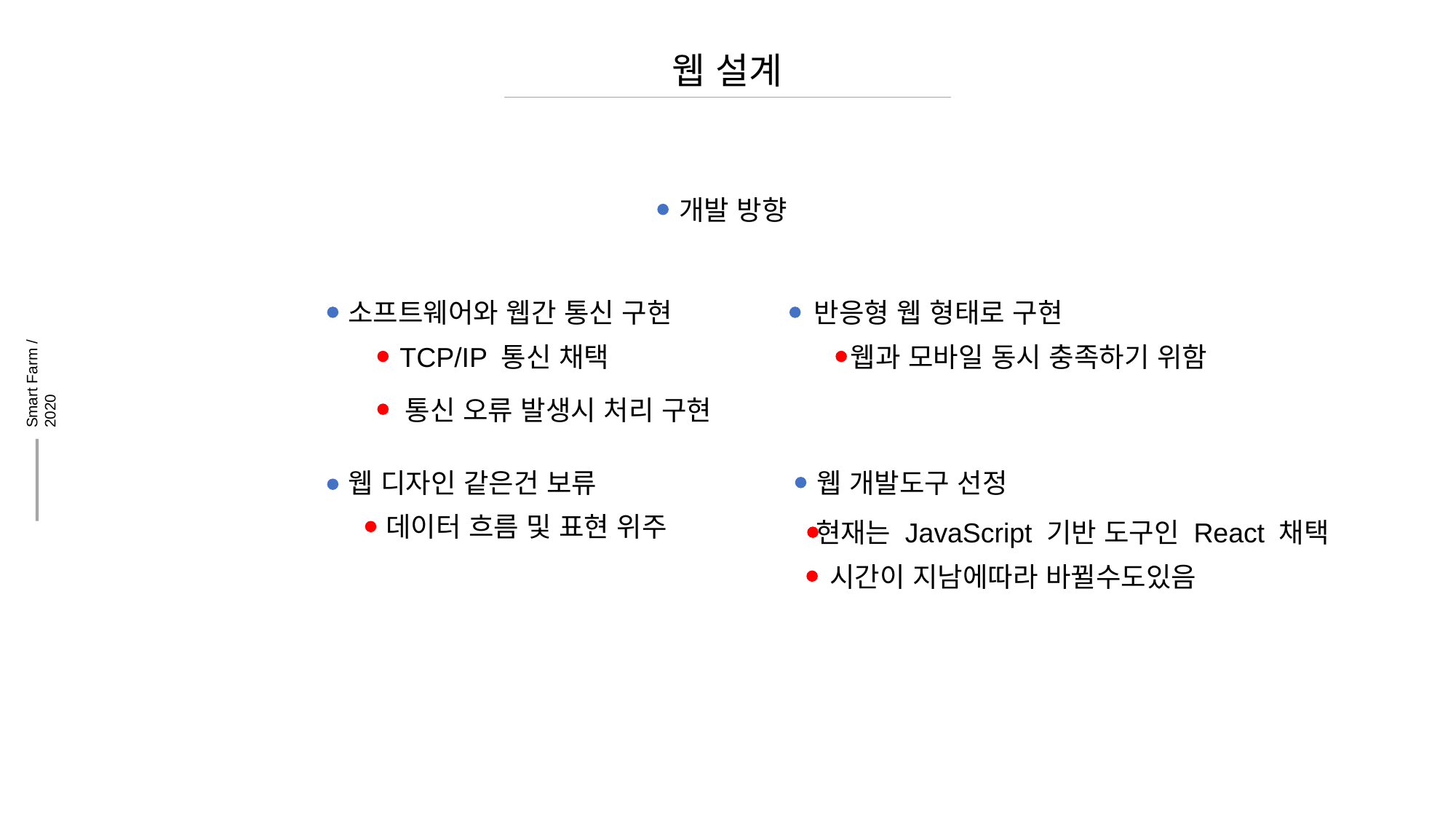

웹 설계
개발 방향

Smart Farm /   2020
소프트웨어와 웹간 통신 구현

반응형 웹 형태로 구현

TCP/IP 통신 채택
웹과 모바일 동시 충족하기 위함

통신 오류 발생시 처리 구현

웹 디자인 같은건 보류

데이터 흐름 및 표현 위주

웹 개발도구 선정

현재는 JavaScript 기반 도구인 React 채택

시간이 지남에따라 바뀔수도있음